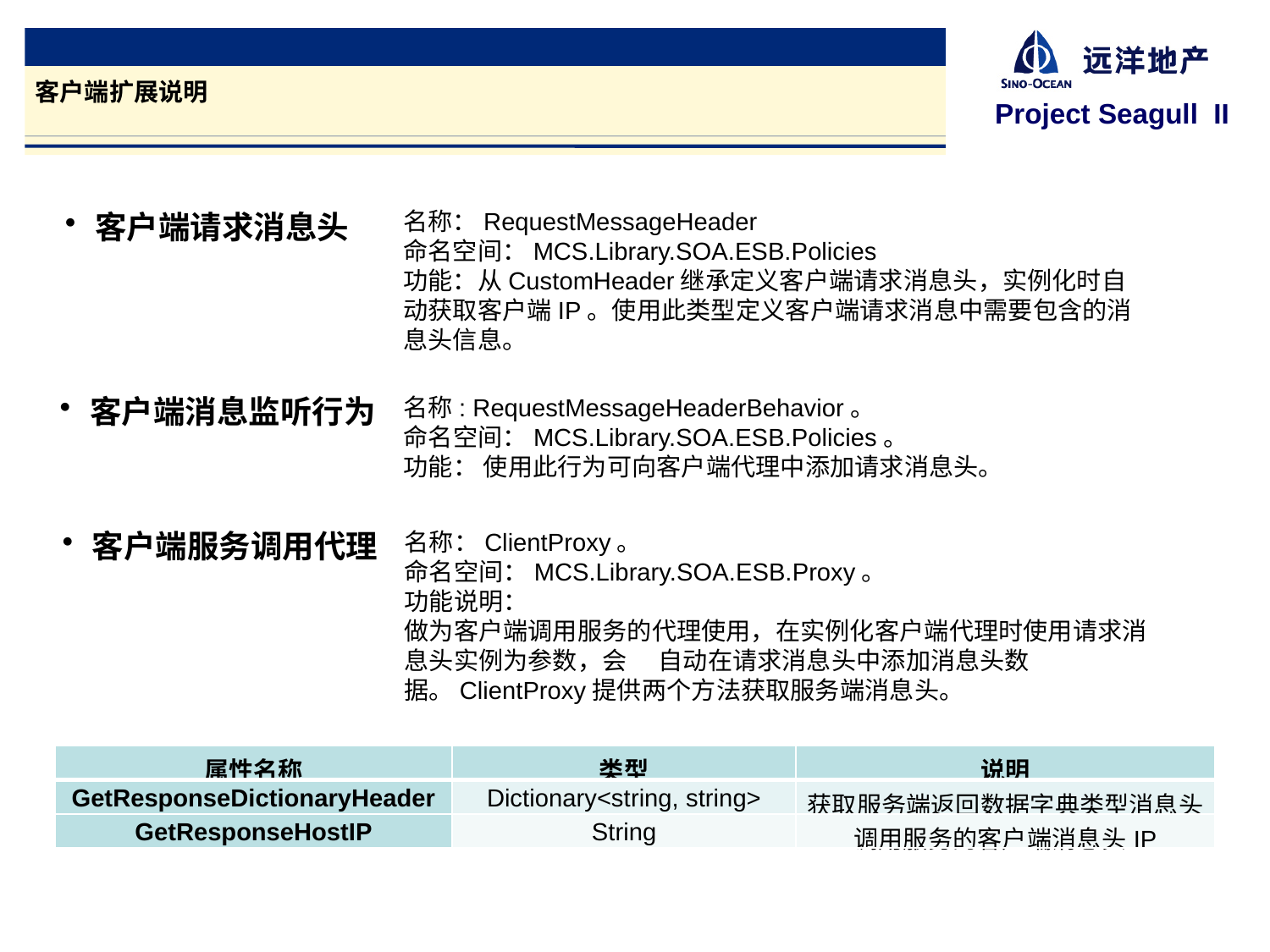

客户端扩展说明

名称：RequestMessageHeader
命名空间：MCS.Library.SOA.ESB.Policies
功能：从CustomHeader继承定义客户端请求消息头，实例化时自动获取客户端IP。使用此类型定义客户端请求消息中需要包含的消息头信息。
客户端请求消息头
名称: RequestMessageHeaderBehavior。
命名空间：MCS.Library.SOA.ESB.Policies。
功能： 使用此行为可向客户端代理中添加请求消息头。
客户端消息监听行为
客户端服务调用代理
名称：ClientProxy。
命名空间：MCS.Library.SOA.ESB.Proxy。
功能说明：
做为客户端调用服务的代理使用，在实例化客户端代理时使用请求消息头实例为参数，会	自动在请求消息头中添加消息头数据。ClientProxy提供两个方法获取服务端消息头。
| 属性名称 | 类型 | 说明 |
| --- | --- | --- |
| GetResponseDictionaryHeader | Dictionary<string, string> | 获取服务端返回数据字典类型消息头 |
| GetResponseHostIP | String | 调用服务的客户端消息头IP |